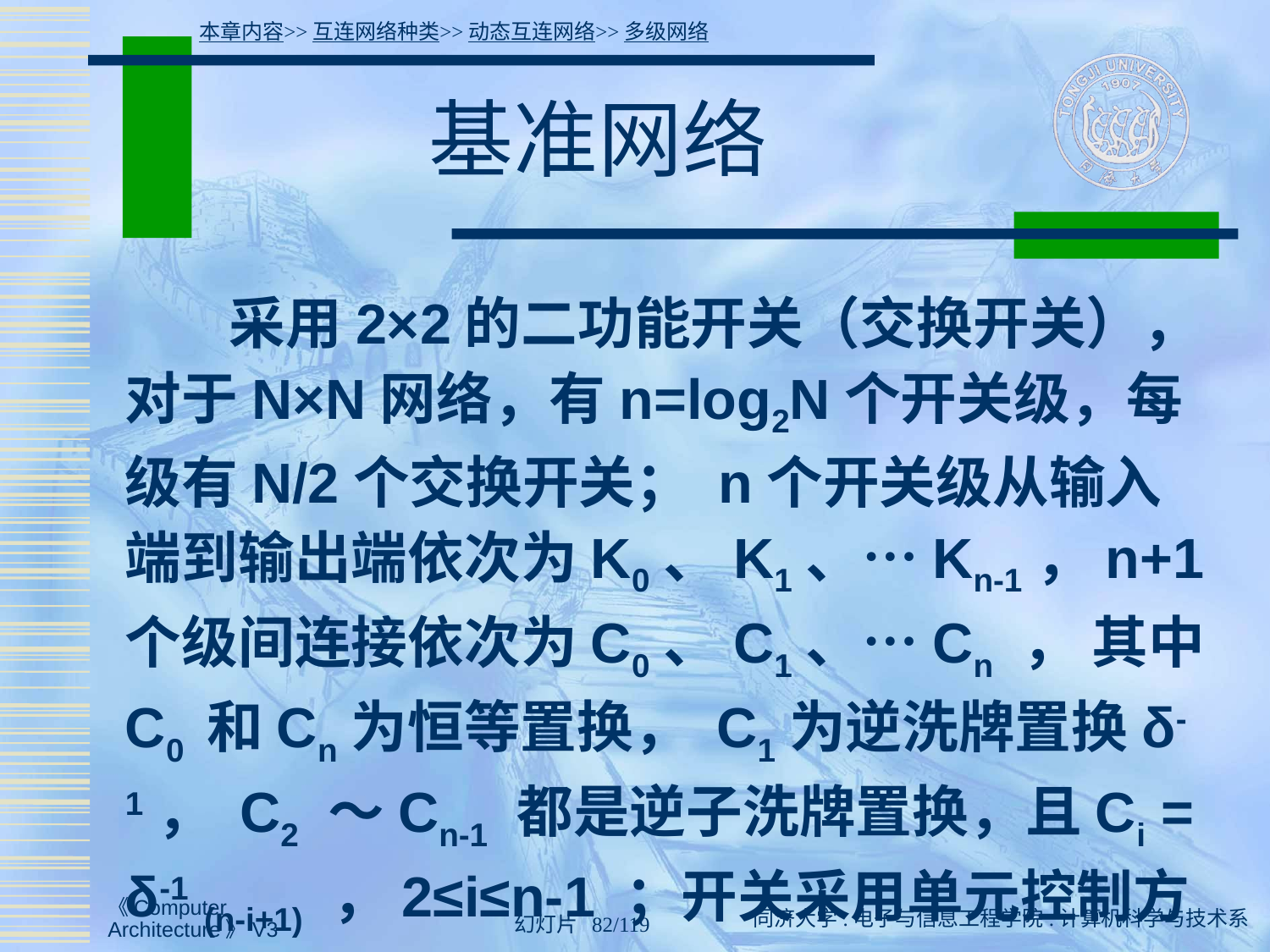

本章内容>>互连网络种类>>动态互连网络>>多级网络
# 基准网络
       采用2×2的二功能开关（交换开关），对于N×N网络，有n=log2N个开关级，每级有N/2个交换开关； n个开关级从输入端到输出端依次为K0、K1、…Kn-1，n+1个级间连接依次为C0、C1、…Cn ， 其中C0 和Cn为恒等置换， C1为逆洗牌置换δ-1， C2 ～Cn-1 都是逆子洗牌置换，且Ci = δ-1 (n-i+1) ，2≤i≤n-1 ；开关采用单元控制方式。